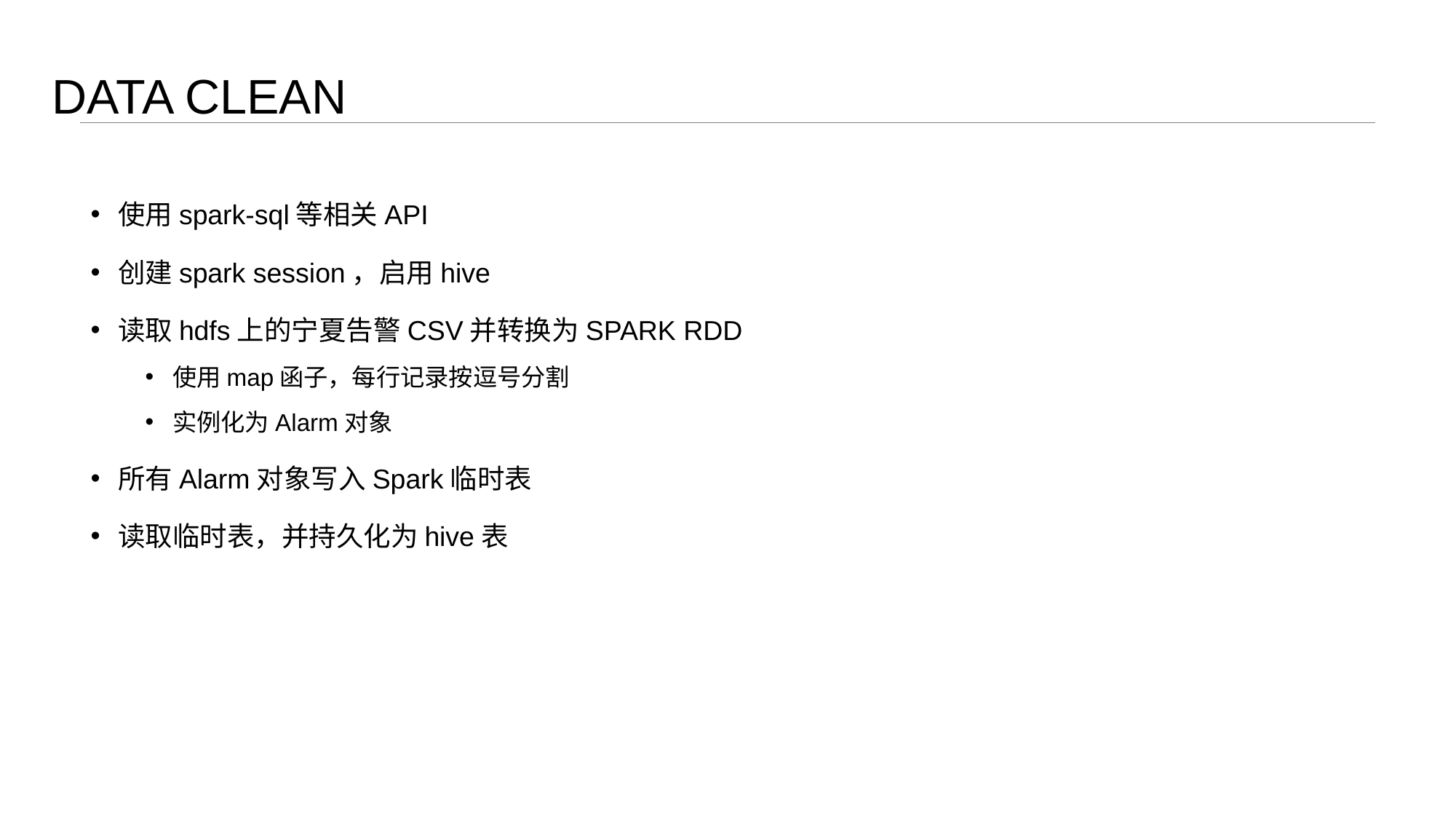

DATA CLEAN

使用spark-sql等相关API
创建spark session，启用hive
读取hdfs上的宁夏告警CSV并转换为SPARK RDD
使用map函子，每行记录按逗号分割
实例化为Alarm对象
所有Alarm对象写入Spark临时表
读取临时表，并持久化为hive表